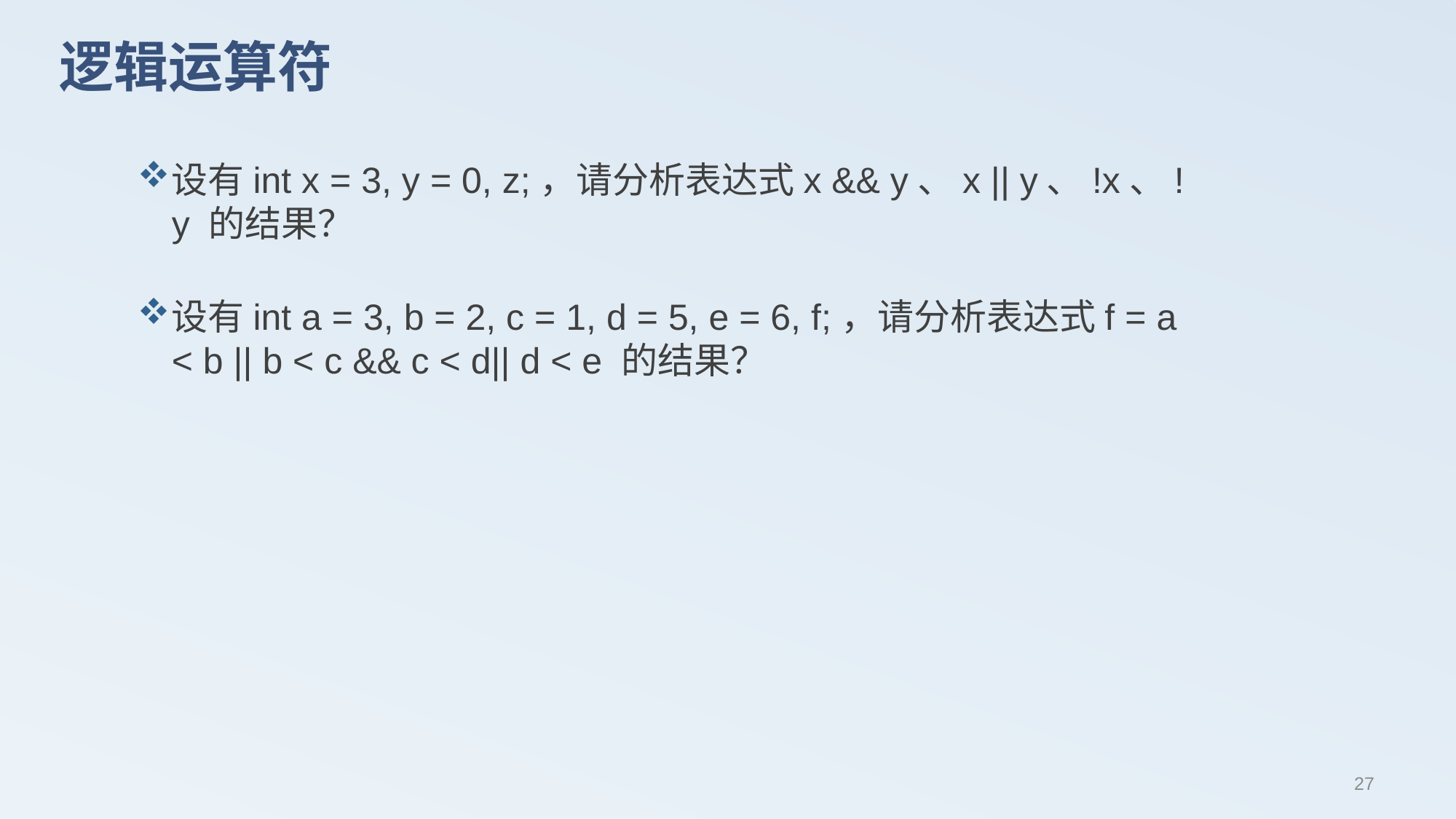

# 逻辑运算符
设有int x = 3, y = 0, z;，请分析表达式x && y、x || y、!x、!y 的结果？
设有int a = 3, b = 2, c = 1, d = 5, e = 6, f;，请分析表达式f = a < b || b < c && c < d|| d < e 的结果？